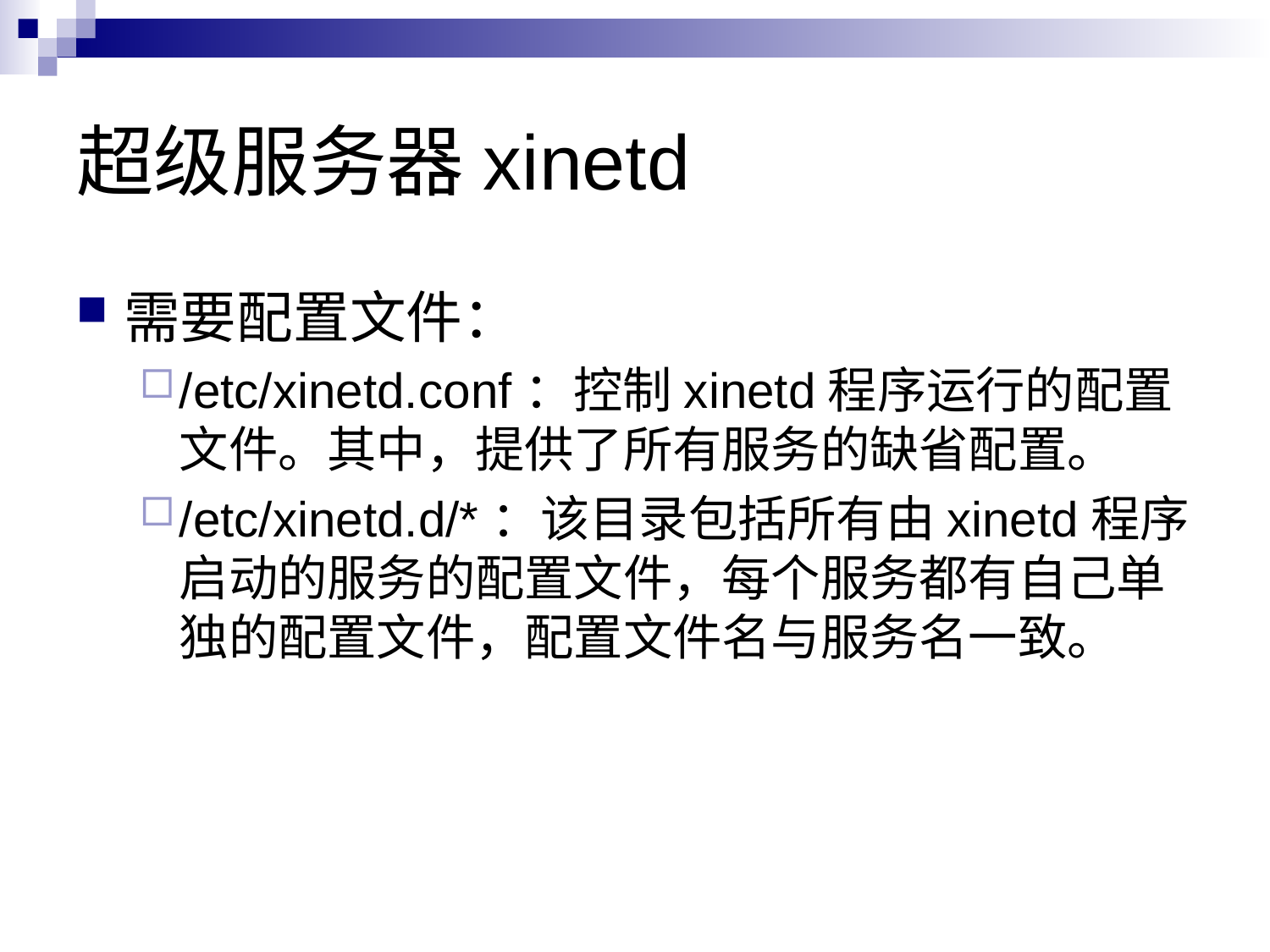

# 超级服务器xinetd
需要配置文件：
/etc/xinetd.conf：控制xinetd程序运行的配置文件。其中，提供了所有服务的缺省配置。
/etc/xinetd.d/*：该目录包括所有由xinetd程序启动的服务的配置文件，每个服务都有自己单独的配置文件，配置文件名与服务名一致。